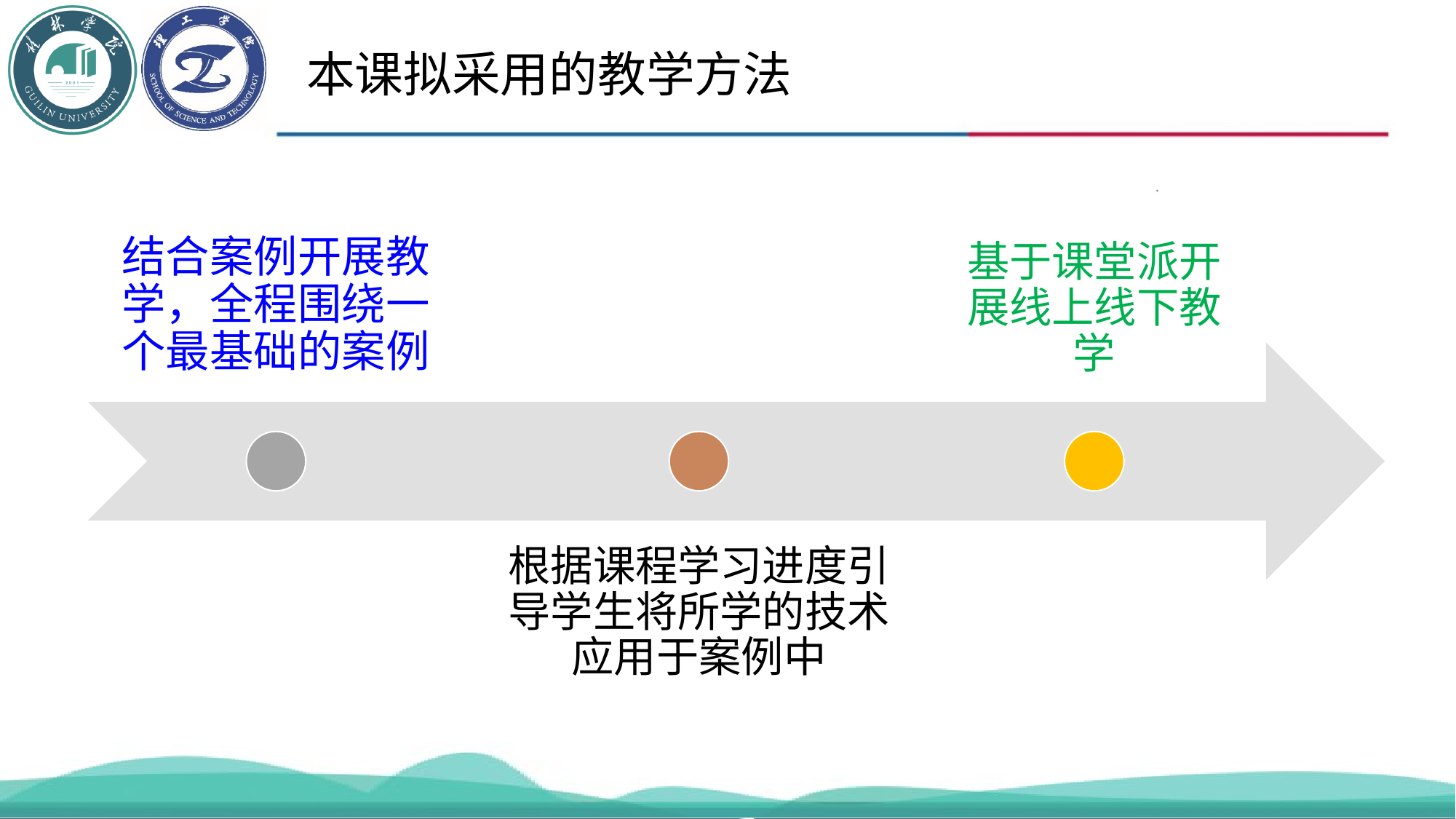

# 本课拟采用的教学方法
结合案例开展教学，全程围绕一个最基础的案例
根据课程学习进度引导学生将所学的技术应用于案例中
基于课堂派开展线上线下教学